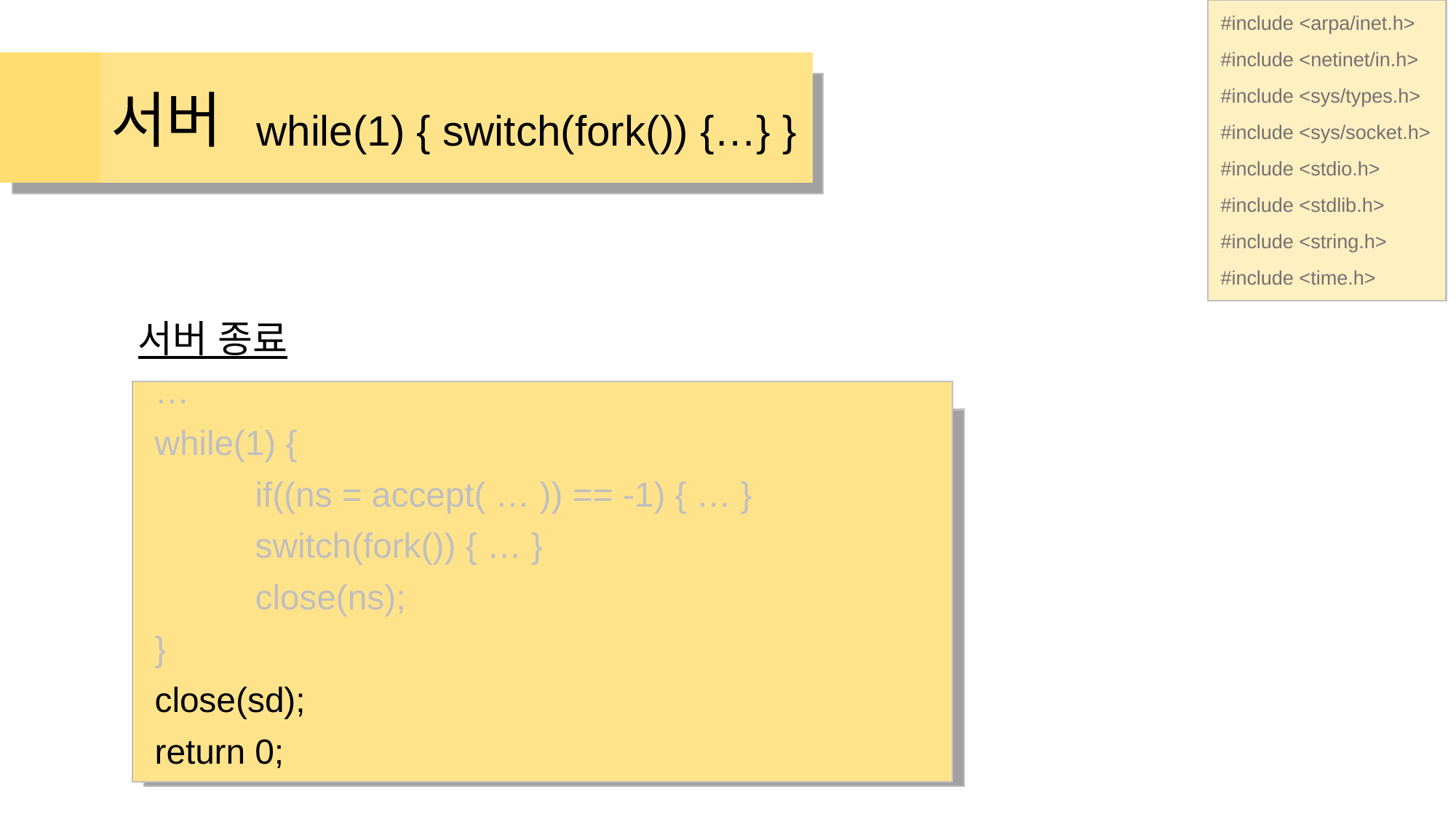

#include <arpa/inet.h>
#include <netinet/in.h>
#include <sys/types.h>
#include <sys/socket.h>
#include <stdio.h>
#include <stdlib.h>
#include <string.h>
#include <time.h>

# 서버

while(1) { switch(fork()) {…} }
서버 종료
…
while(1) {
	if((ns = accept( … )) == -1) { … }
	switch(fork()) { … }
	close(ns);
}
close(sd);
return 0;

%